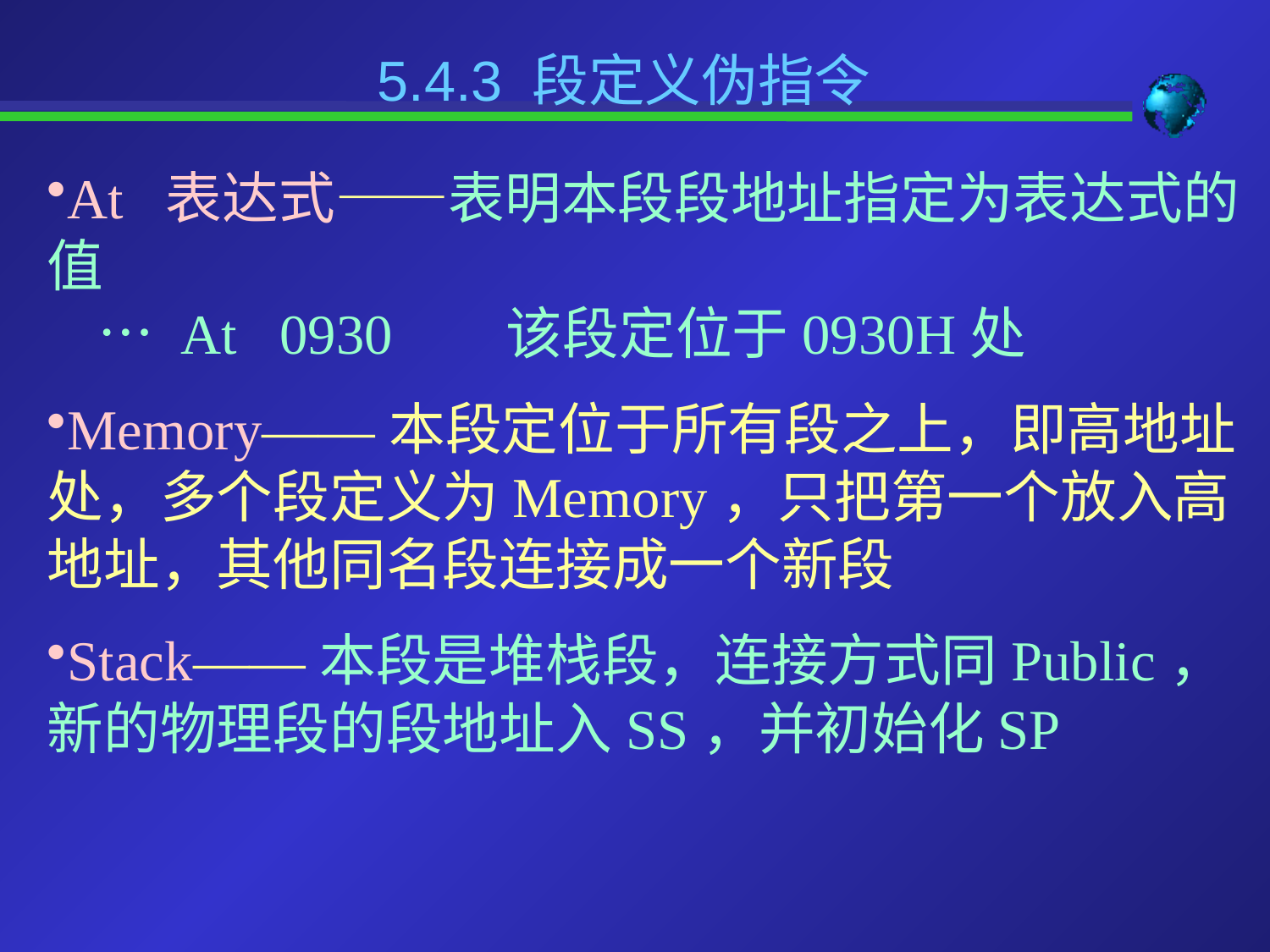

5.4.3 段定义伪指令
At  表达式——表明本段段地址指定为表达式的值
    … At   0930       该段定位于0930H处
Memory——本段定位于所有段之上，即高地址处，多个段定义为Memory，只把第一个放入高地址，其他同名段连接成一个新段
Stack——本段是堆栈段，连接方式同Public，新的物理段的段地址入SS，并初始化SP
43